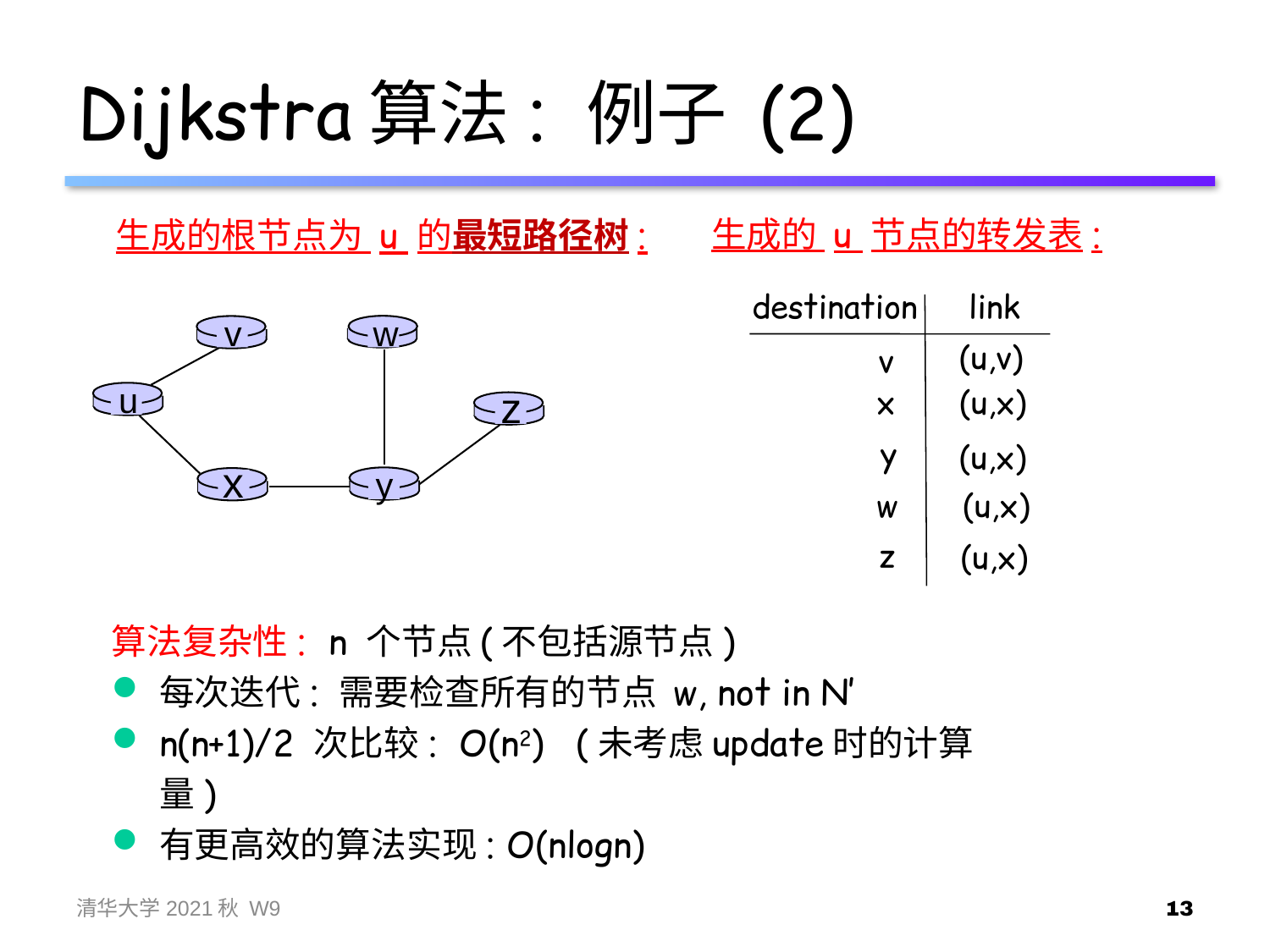

# Dijkstra算法: 例子 (2)
生成的 u 节点的转发表:
生成的根节点为 u 的最短路径树:
destination
link

(u,v)

v
(u,x)
x
y
(u,x)
(u,x)
w
z
(u,x)
v

w

u

z

x

y

算法复杂性:  n 个节点(不包括源节点)
每次迭代: 需要检查所有的节点 w, not in N’
n(n+1)/2 次比较:  O(n2)   (未考虑update时的计算量)
有更高效的算法实现: O(nlogn)

清华大学2021秋 W9
13